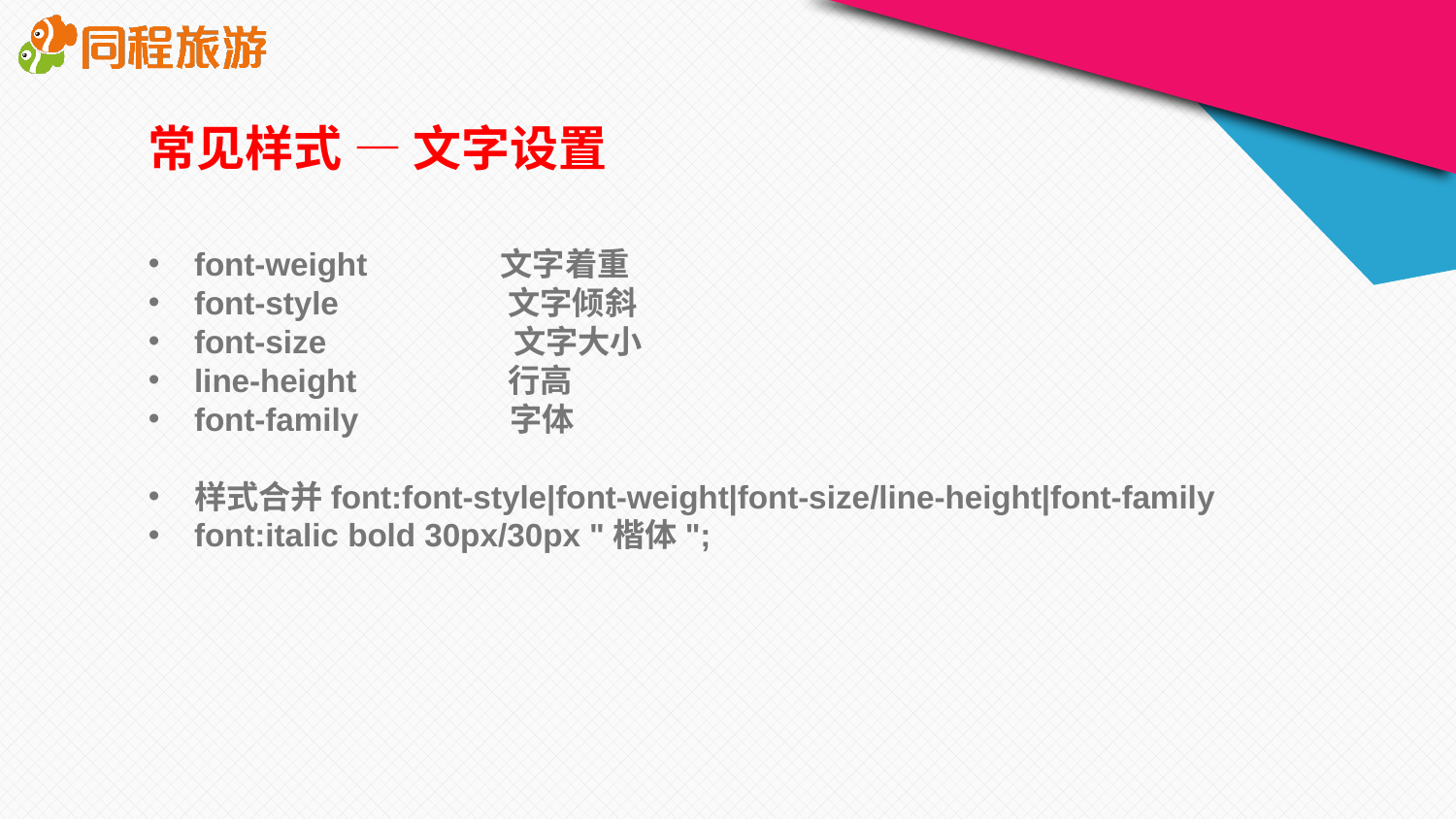

常见样式 — 文字设置
font-weight              文字着重
font-style                  文字倾斜
font-size                    文字大小
line-height                行高
font-family                字体

样式合并font:font-style|font-weight|font-size/line-height|font-family
font:italic bold 30px/30px "楷体";